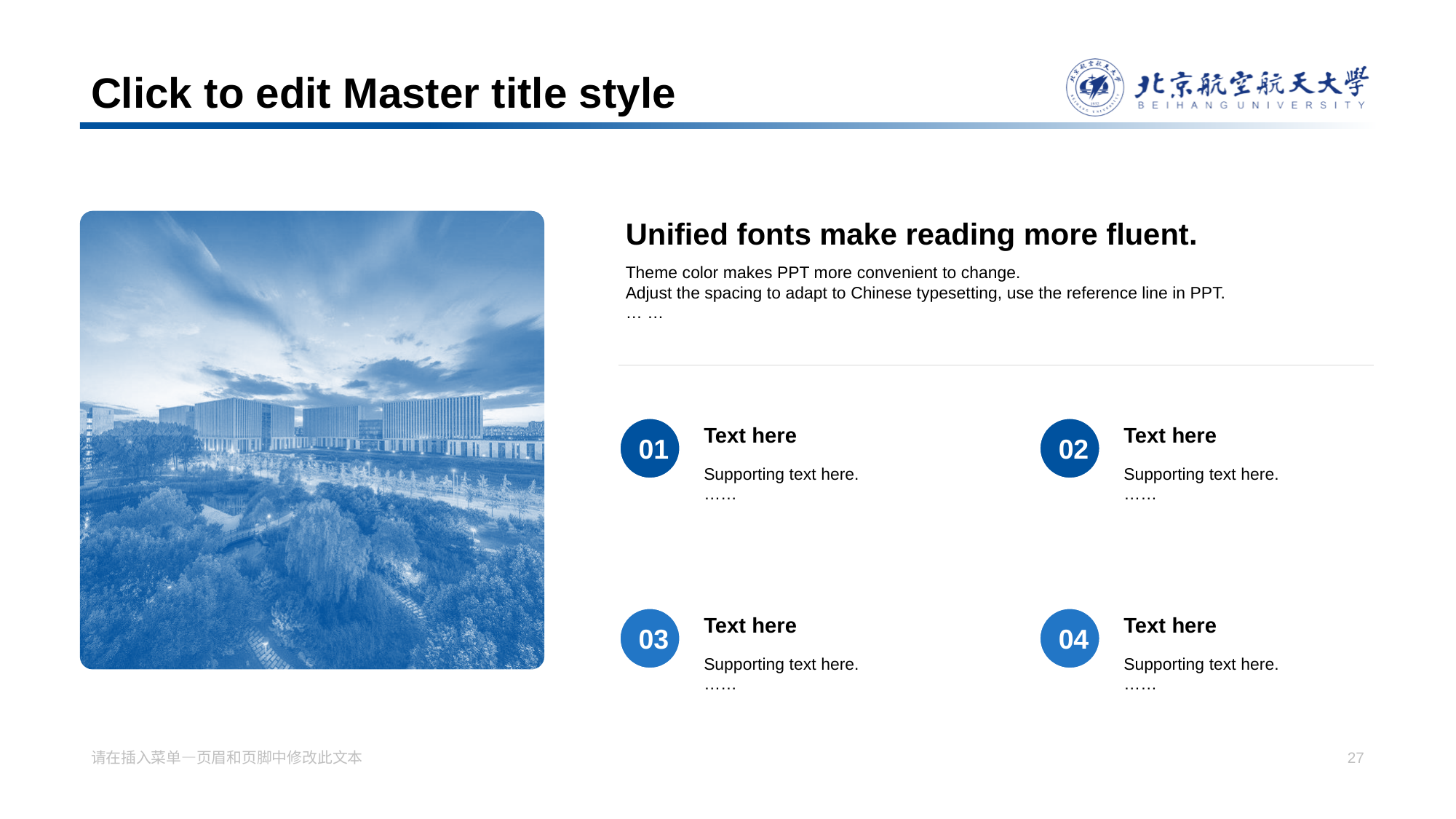

# Click to edit Master title style
Unified fonts make reading more fluent.

Theme color makes PPT more convenient to change.
Adjust the spacing to adapt to Chinese typesetting, use the reference line in PPT.
… …
Text here
Text here
01
02
Supporting text here.
……
Supporting text here.
……
Text here
Text here
03
04
Supporting text here.
……
Supporting text here.
……
请在插入菜单—页眉和页脚中修改此文本
27